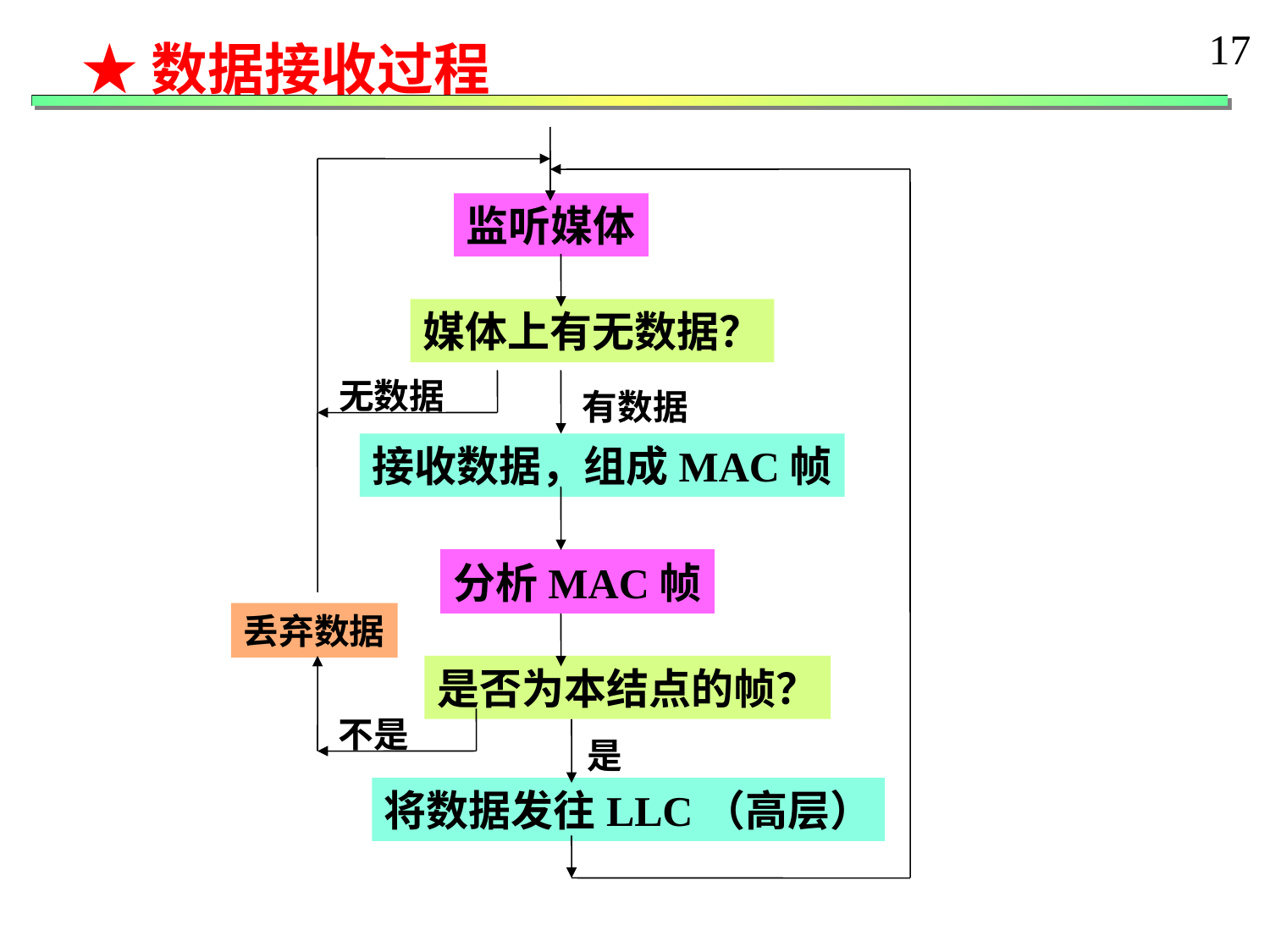

17
★数据接收过程

监听媒体

媒体上有无数据？
无数据

有数据

接收数据，组成MAC帧

分析MAC帧
丢弃数据

是否为本结点的帧？
不是

是

将数据发往LLC（高层）